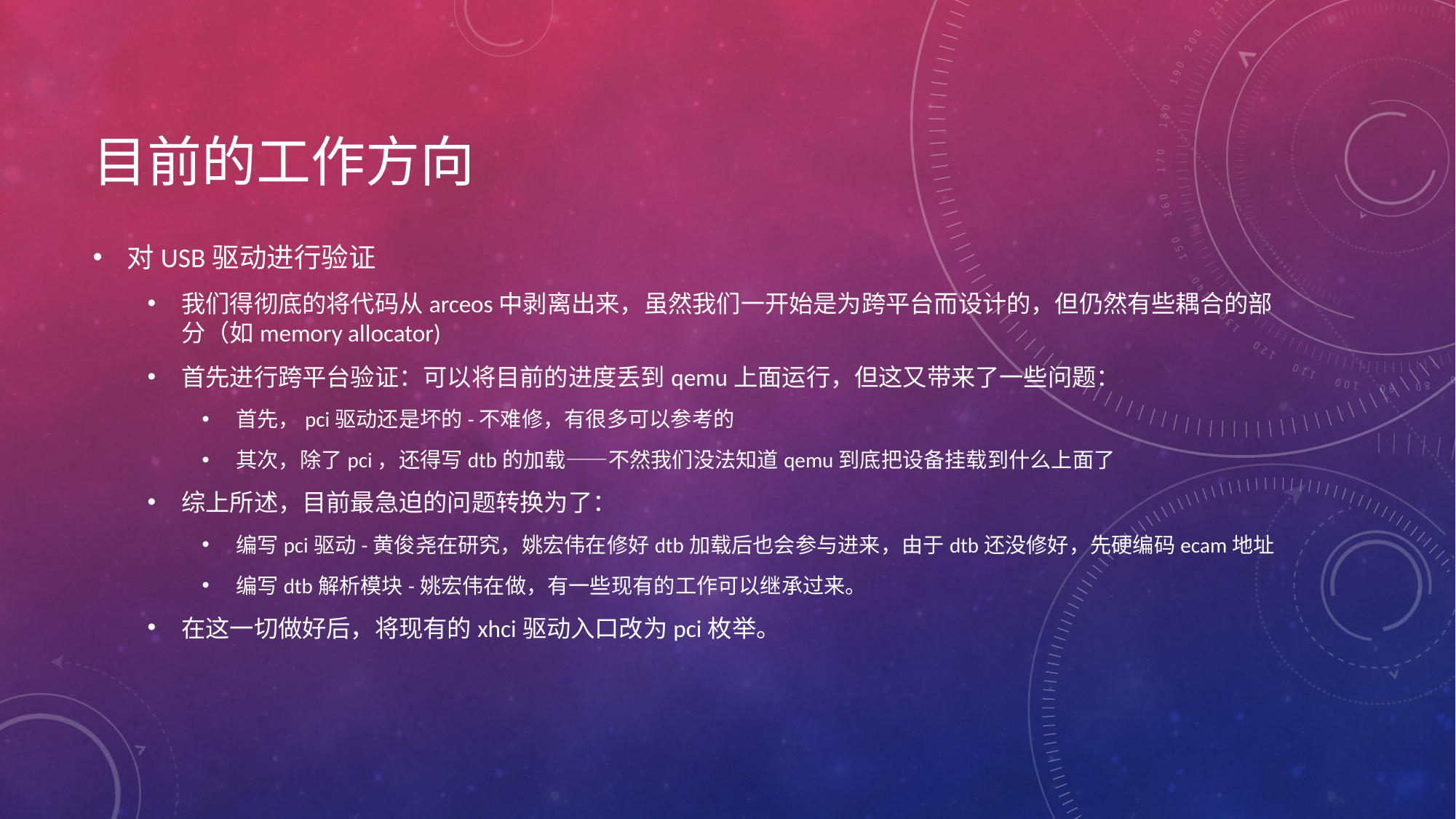

# 目前的工作方向
对USB驱动进行验证
我们得彻底的将代码从arceos中剥离出来，虽然我们一开始是为跨平台而设计的，但仍然有些耦合的部分（如memory allocator)
首先进行跨平台验证：可以将目前的进度丢到qemu上面运行，但这又带来了一些问题：
首先，pci驱动还是坏的-不难修，有很多可以参考的
其次，除了pci，还得写dtb的加载——不然我们没法知道qemu到底把设备挂载到什么上面了
综上所述，目前最急迫的问题转换为了：
编写pci驱动-黄俊尧在研究，姚宏伟在修好dtb加载后也会参与进来，由于dtb还没修好，先硬编码ecam地址
编写dtb解析模块-姚宏伟在做，有一些现有的工作可以继承过来。
在这一切做好后，将现有的xhci驱动入口改为pci枚举。